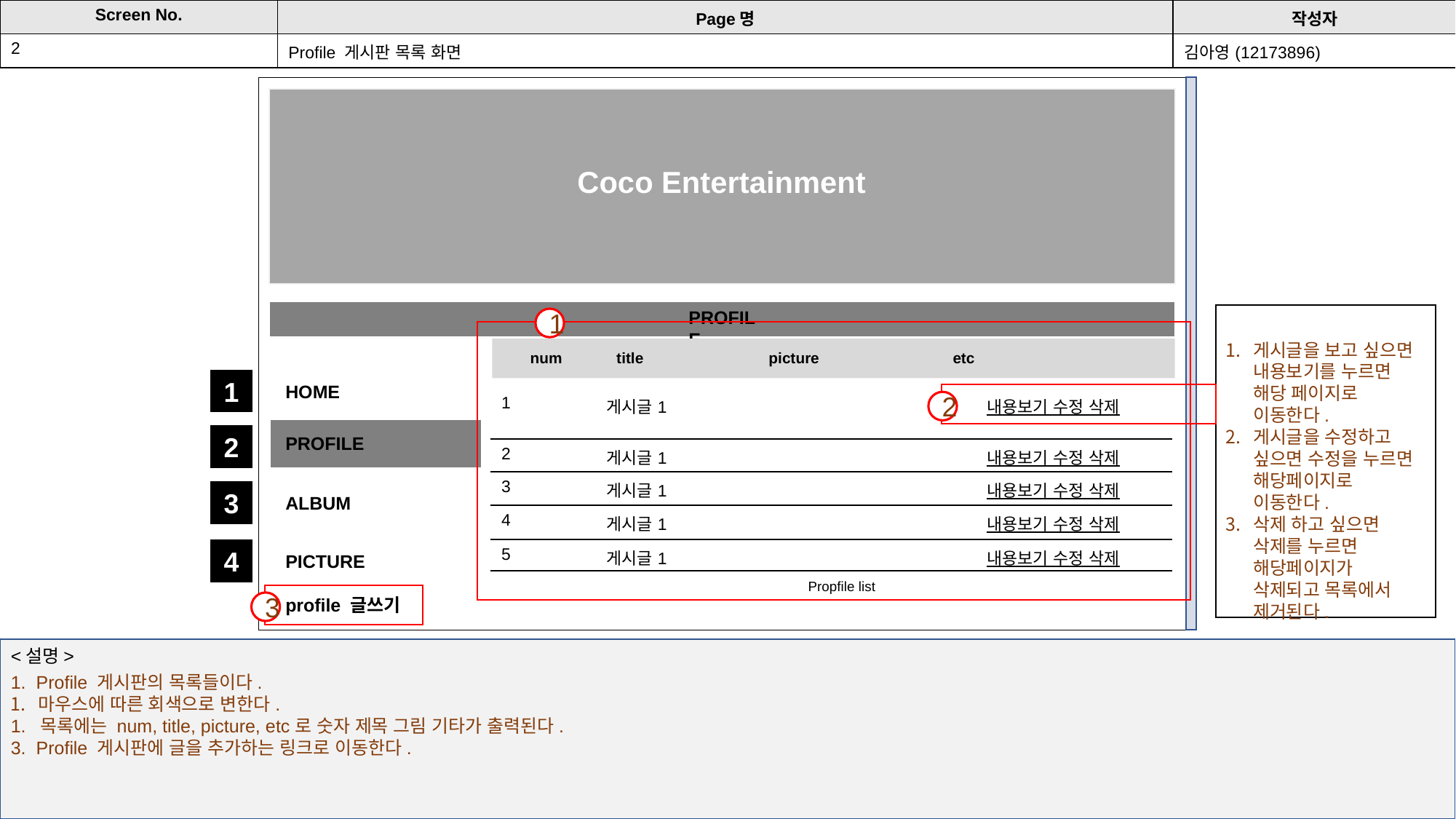

| Screen No. | Page명 | 작성자 |
| --- | --- | --- |
| 2 | Profile 게시판 목록 화면 | 김아영(12173896) |

Coco Entertainment
PROFILE

1

게시글을 보고 싶으면 내용보기를 누르면 해당 페이지로 이동한다.
게시글을 수정하고 싶으면 수정을 누르면 해당페이지로 이동한다.
삭제 하고 싶으면 삭제를 누르면 해당페이지가 삭제되고 목록에서 제거된다.

num             title                              picture                                etc
1
HOME

| 1 | 게시글1 |  | 내용보기 수정 삭제 |
| --- | --- | --- | --- |
| 2 | 게시글1 |  | 내용보기 수정 삭제 |
| 3 | 게시글1 |  | 내용보기 수정 삭제 |
| 4 | 게시글1 |  | 내용보기 수정 삭제 |
| 5 | 게시글1 |  | 내용보기 수정 삭제 |
2

2
PROFILE
3
ALBUM
4
PICTURE
Propfile list

profile 글쓰기
3

<설명>
1.  Profile 게시판의 목록들이다.
마우스에 따른 회색으로 변한다.
1.  목록에는 num, title, picture, etc로 숫자 제목 그림 기타가 출력된다.
3.  Profile 게시판에 글을 추가하는 링크로 이동한다.